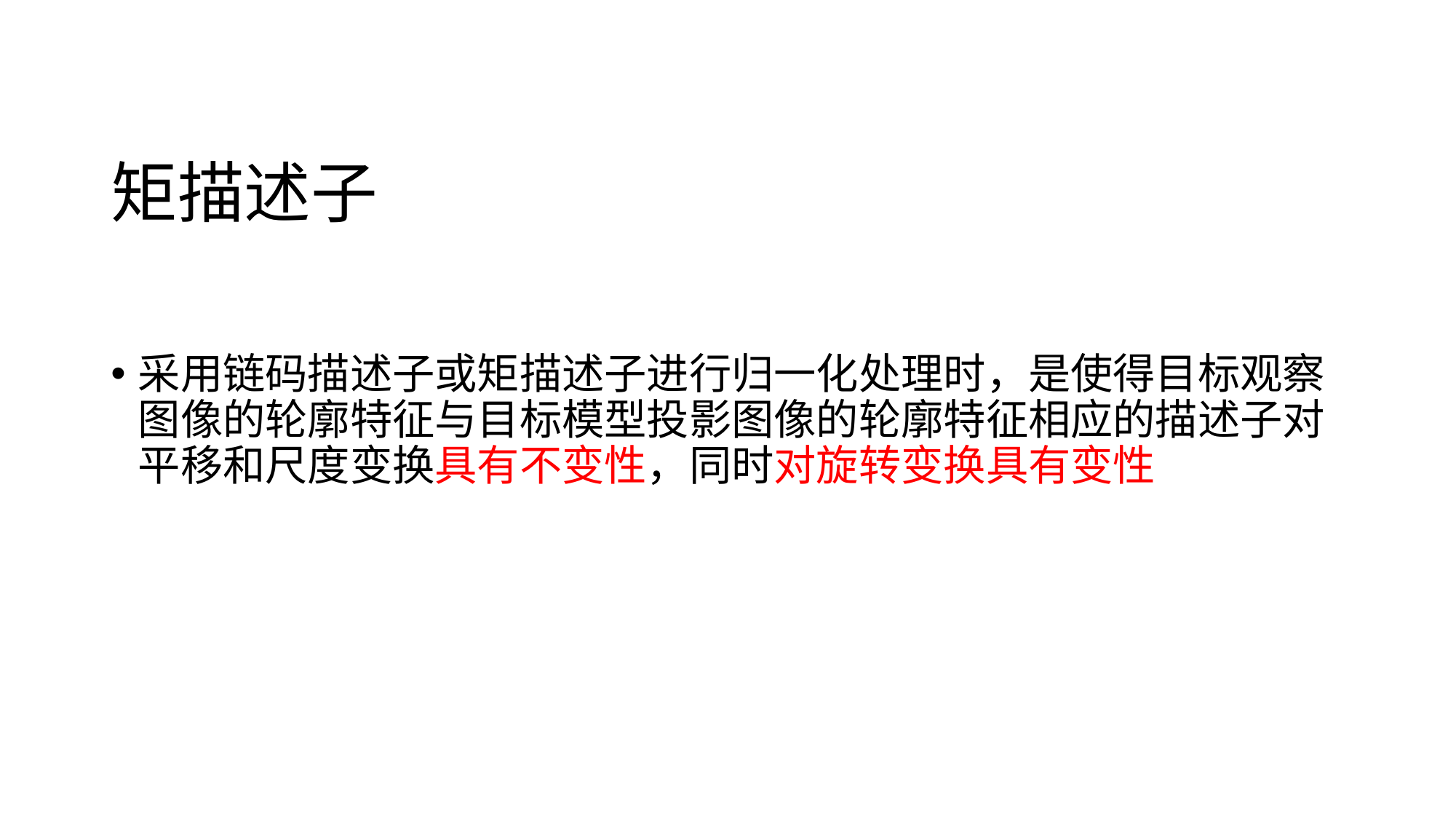

# 矩描述子
采用链码描述子或矩描述子进行归一化处理时，是使得目标观察图像的轮廓特征与目标模型投影图像的轮廓特征相应的描述子对平移和尺度变换具有不变性，同时对旋转变换具有变性